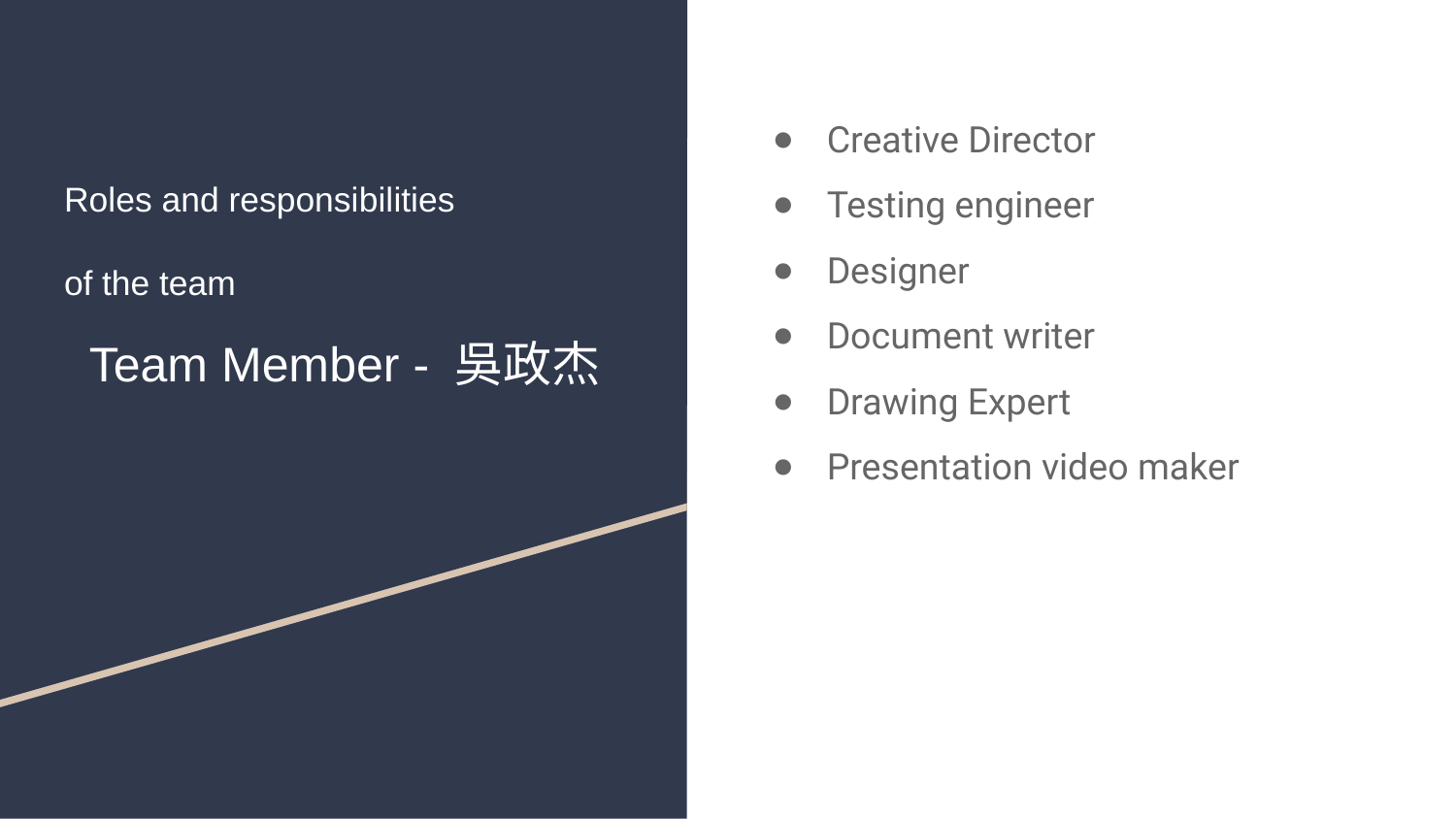

# Roles and responsibilities
of the team

Team Member - 吳政杰
Creative Director
Testing engineer
Designer
Document writer
Drawing Expert
Presentation video maker